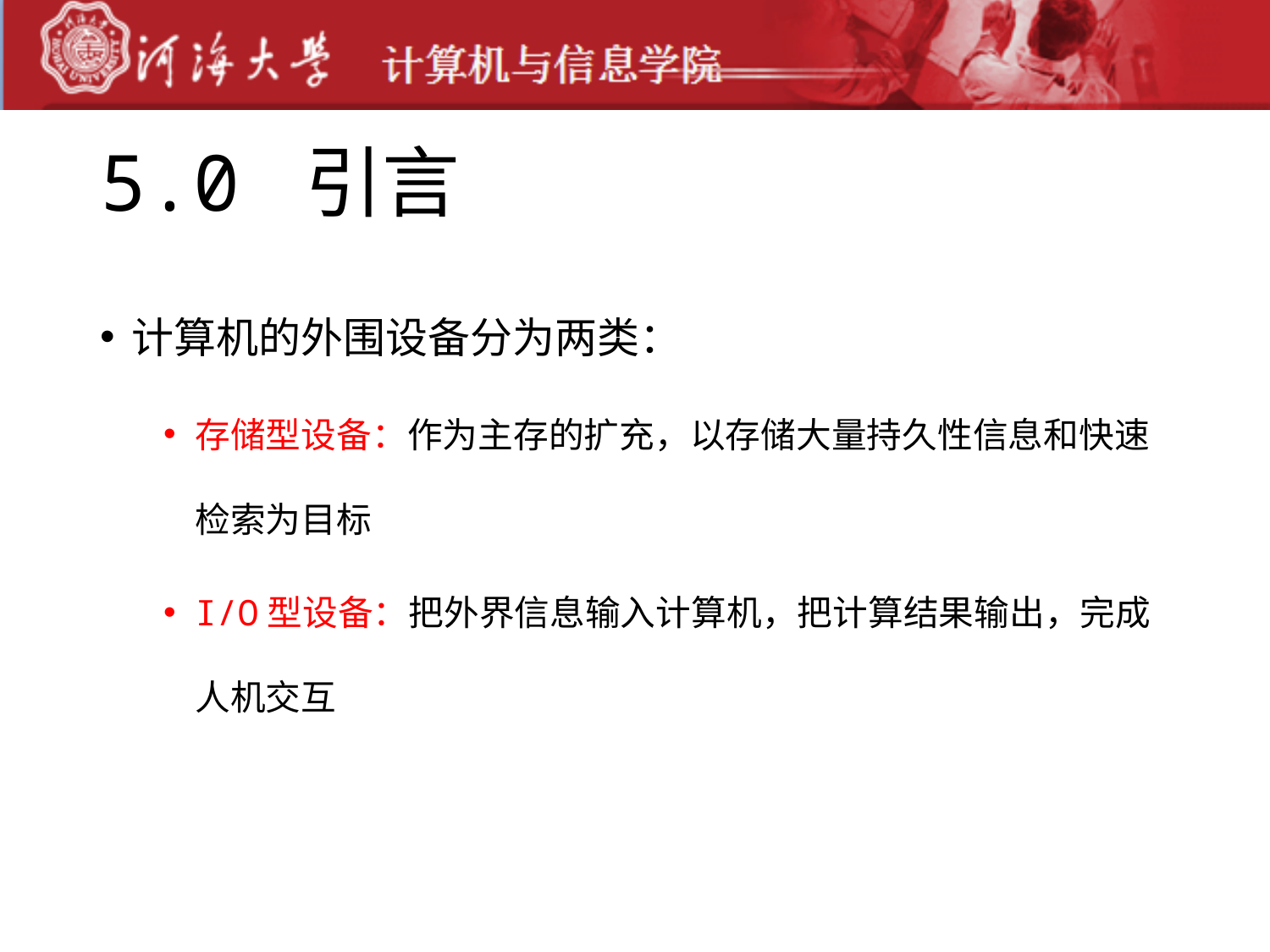

# 5.0 引言
计算机的外围设备分为两类：
存储型设备：作为主存的扩充，以存储大量持久性信息和快速检索为目标
I/O型设备：把外界信息输入计算机，把计算结果输出，完成人机交互